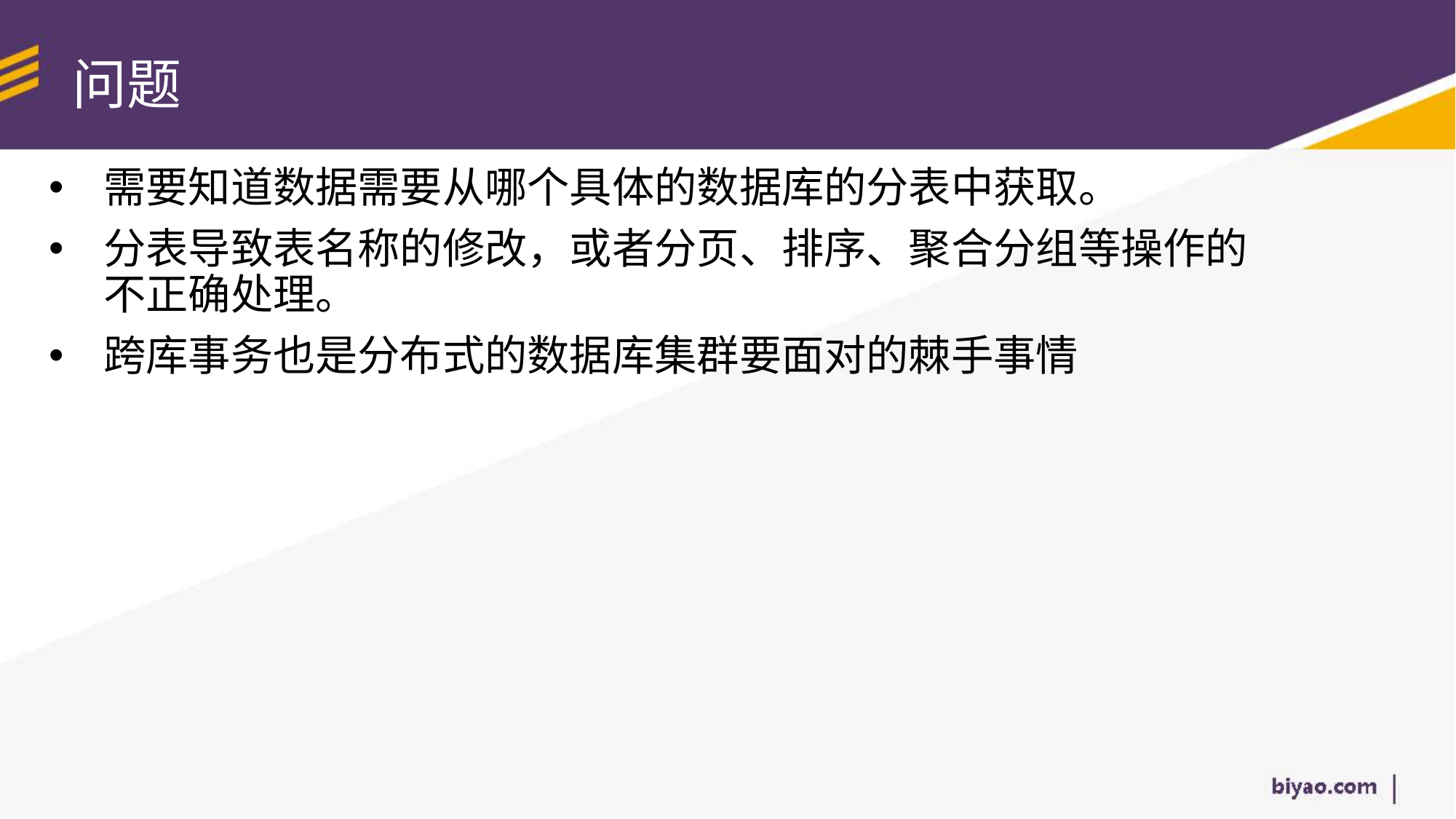

问题
需要知道数据需要从哪个具体的数据库的分表中获取。
分表导致表名称的修改，或者分页、排序、聚合分组等操作的不正确处理。
跨库事务也是分布式的数据库集群要面对的棘手事情